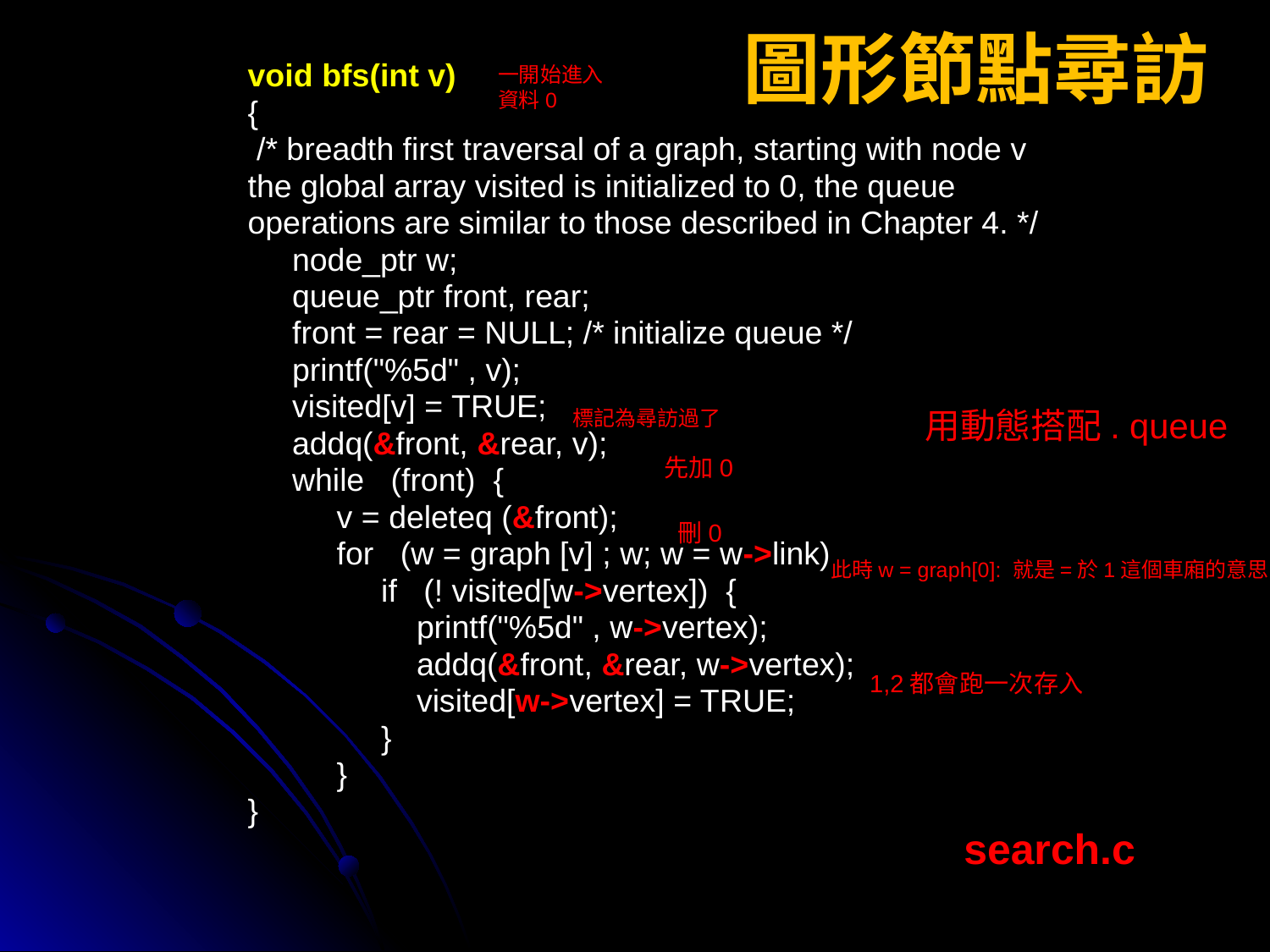

# 圖形節點尋訪
一開始進入
資料0
void bfs(int v)
{
 /* breadth first traversal of a graph, starting with node v
the global array visited is initialized to 0, the queue
operations are similar to those described in Chapter 4. */
     node_ptr w;
     queue_ptr front, rear;
     front = rear = NULL; /* initialize queue */
     printf("%5d" , v);
     visited[v] = TRUE;
     addq(&front, &rear, v);
     while   (front)  {
          v = deleteq (&front);
          for   (w = graph [v] ; w; w = w->link)
               if   (! visited[w->vertex])  {
                   printf("%5d" , w->vertex);
                   addq(&front, &rear, w->vertex);
                   visited[w->vertex] = TRUE;
               }
          }
}
用動態搭配. queue
標記為尋訪過了
先加0
刪0
此時w = graph[0]: 就是=於1這個車廂的意思

1,2都會跑一次存入
search.c